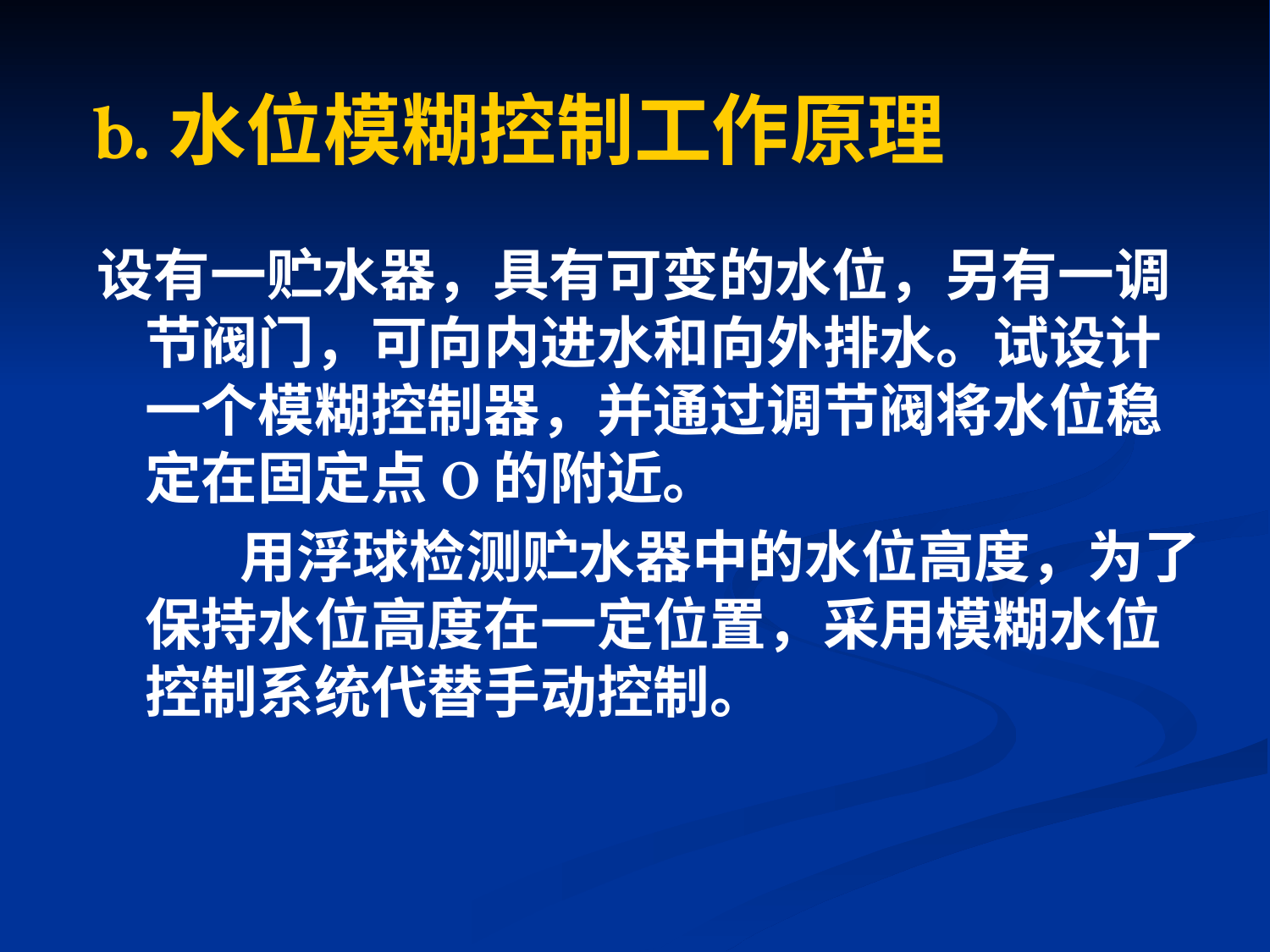

# b.水位模糊控制工作原理
设有一贮水器，具有可变的水位，另有一调节阀门，可向内进水和向外排水。试设计一个模糊控制器，并通过调节阀将水位稳定在固定点O的附近。
          用浮球检测贮水器中的水位高度，为了保持水位高度在一定位置，采用模糊水位控制系统代替手动控制。